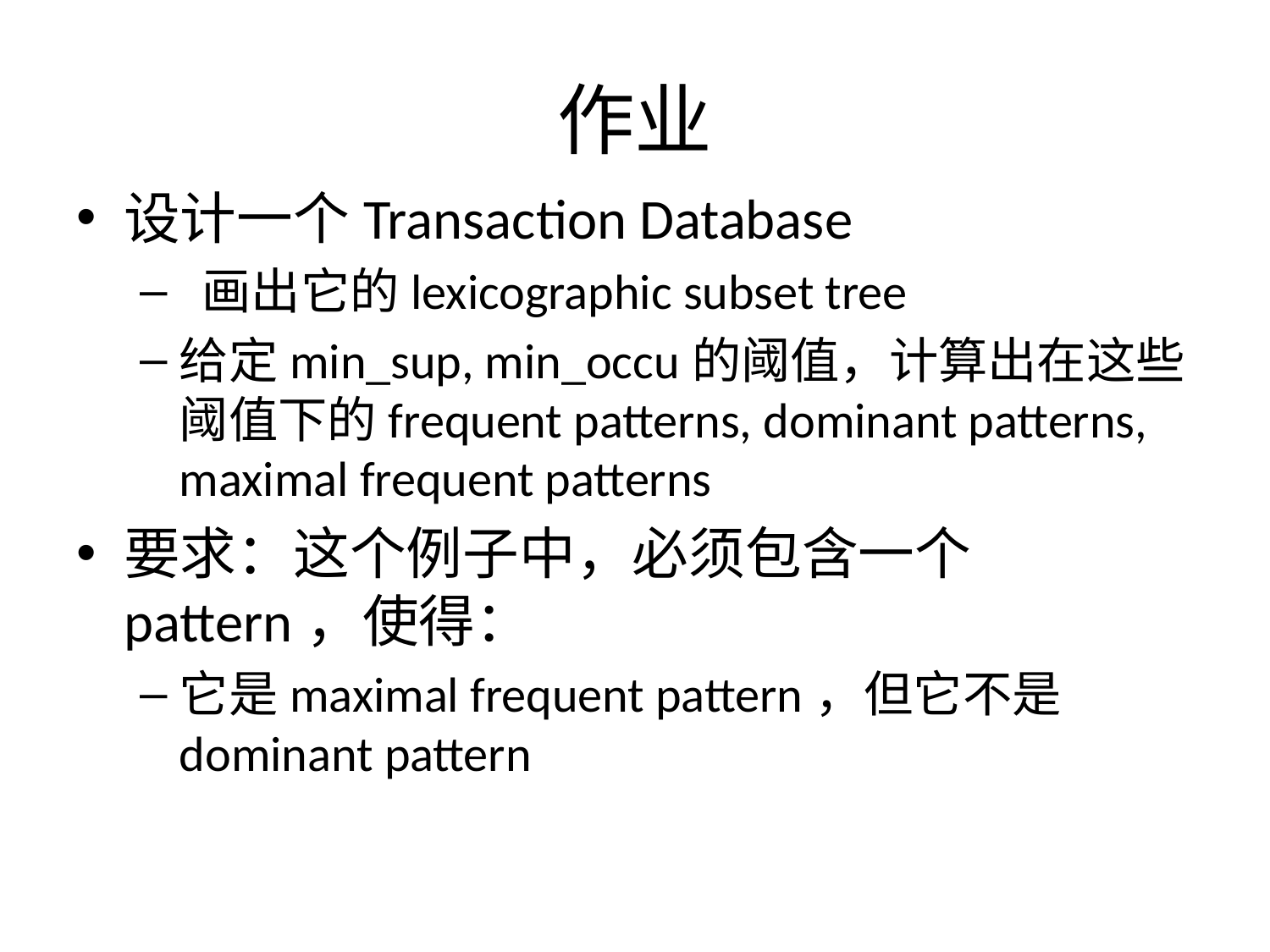

# 作业
设计一个Transaction Database
 画出它的lexicographic subset tree
给定min_sup, min_occu的阈值，计算出在这些阈值下的frequent patterns, dominant patterns, maximal frequent patterns
要求：这个例子中，必须包含一个pattern，使得：
它是maximal frequent pattern，但它不是dominant pattern